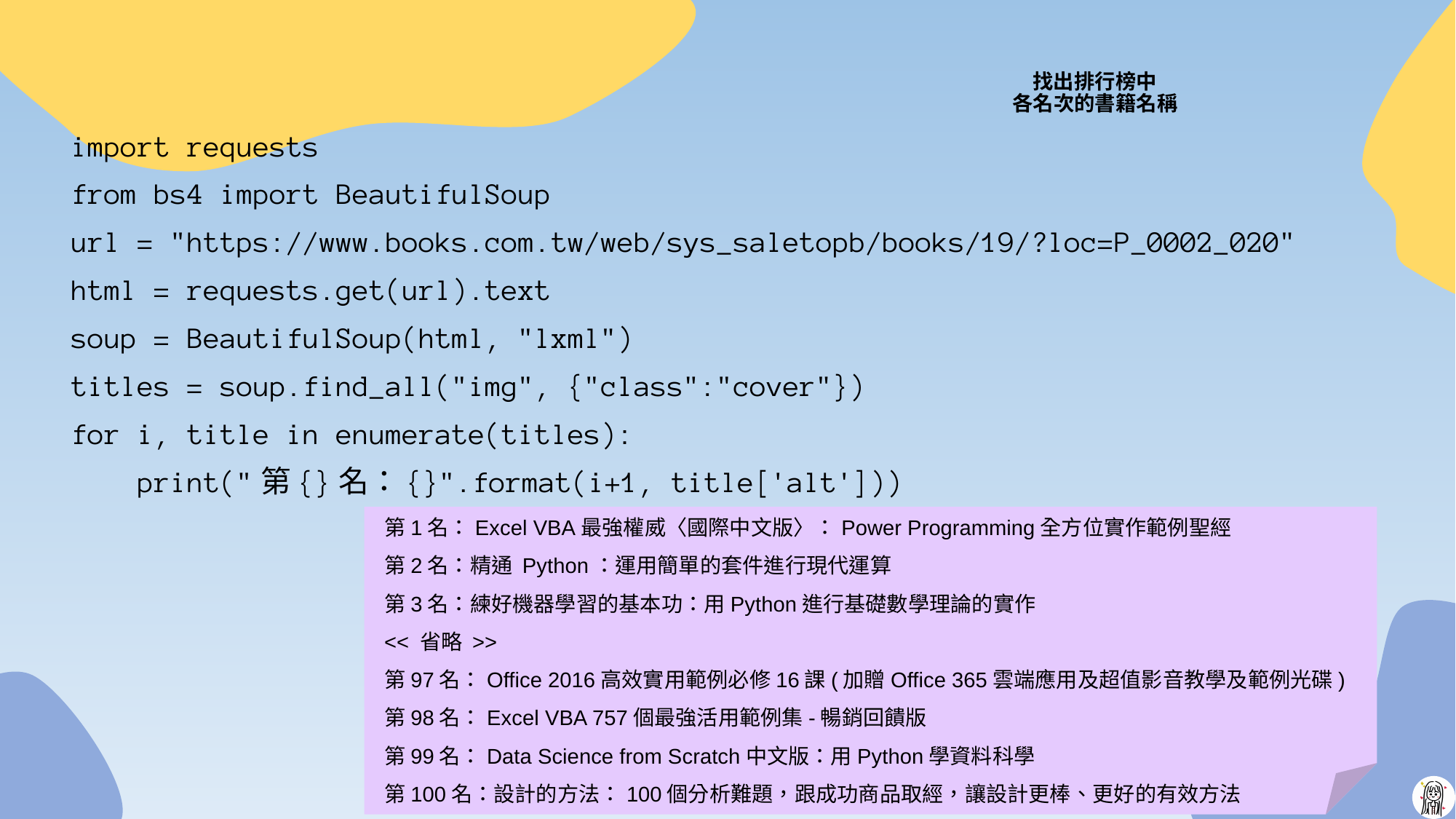

# 找出排行榜中 各名次的書籍名稱
import requests
from bs4 import BeautifulSoup
url = "https://www.books.com.tw/web/sys_saletopb/books/19/?loc=P_0002_020"
html = requests.get(url).text
soup = BeautifulSoup(html, "lxml")
titles = soup.find_all("img", {"class":"cover"})
for i, title in enumerate(titles):
    print("第{}名：{}".format(i+1, title['alt']))

第1名：Excel VBA最強權威〈國際中文版〉：Power Programming全方位實作範例聖經
第2名：精通 Python：運用簡單的套件進行現代運算
第3名：練好機器學習的基本功：用Python進行基礎數學理論的實作
<< 省略 >>
第97名：Office 2016高效實用範例必修16課(加贈Office 365雲端應用及超值影音教學及範例光碟)
第98名：Excel VBA 757個最強活用範例集-暢銷回饋版
第99名：Data Science from Scratch中文版：用Python學資料科學
第100名：設計的方法：100個分析難題，跟成功商品取經，讓設計更棒、更好的有效方法
28